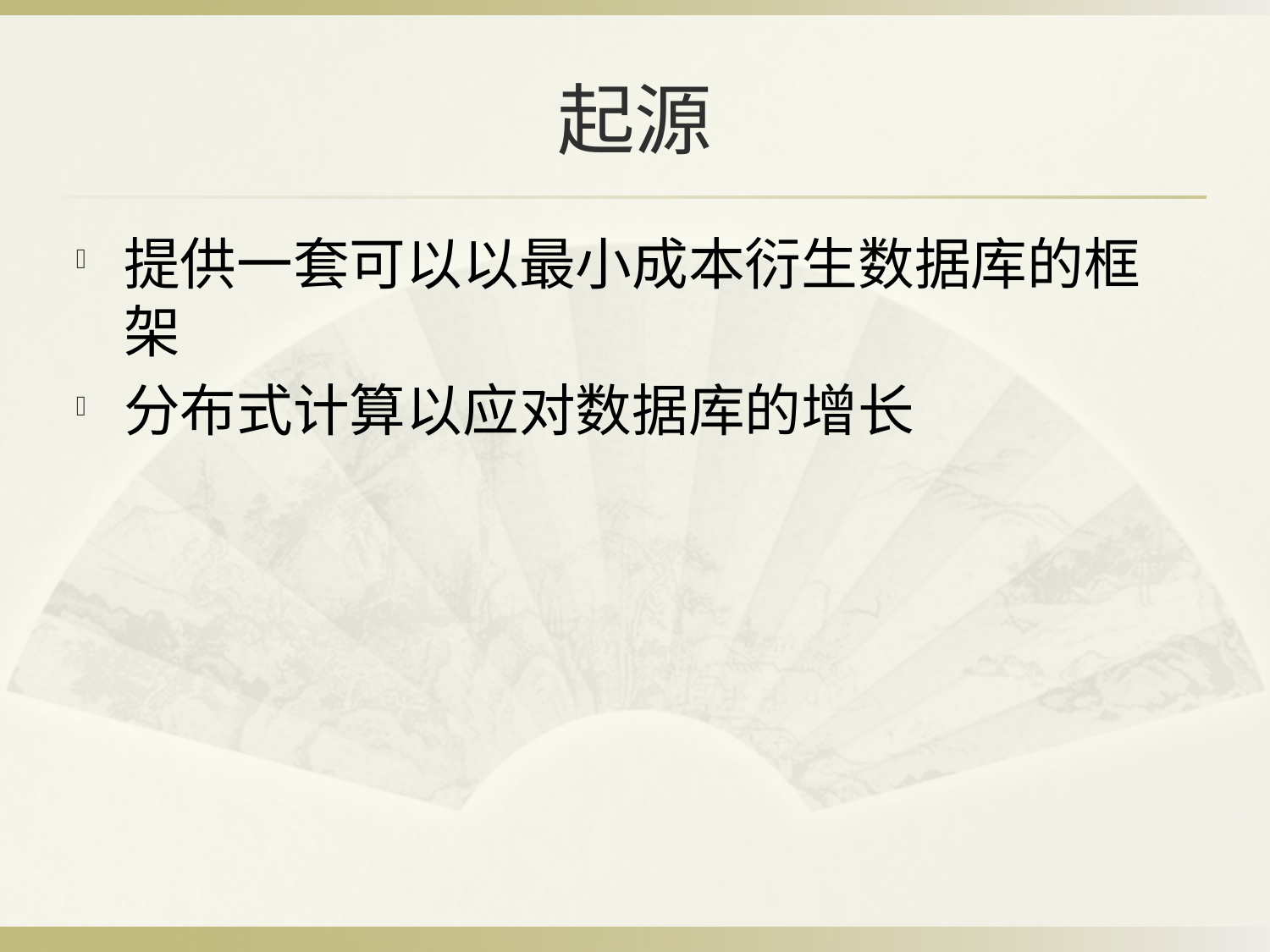

# 起源
提供一套可以以最小成本衍生数据库的框架
分布式计算以应对数据库的增长